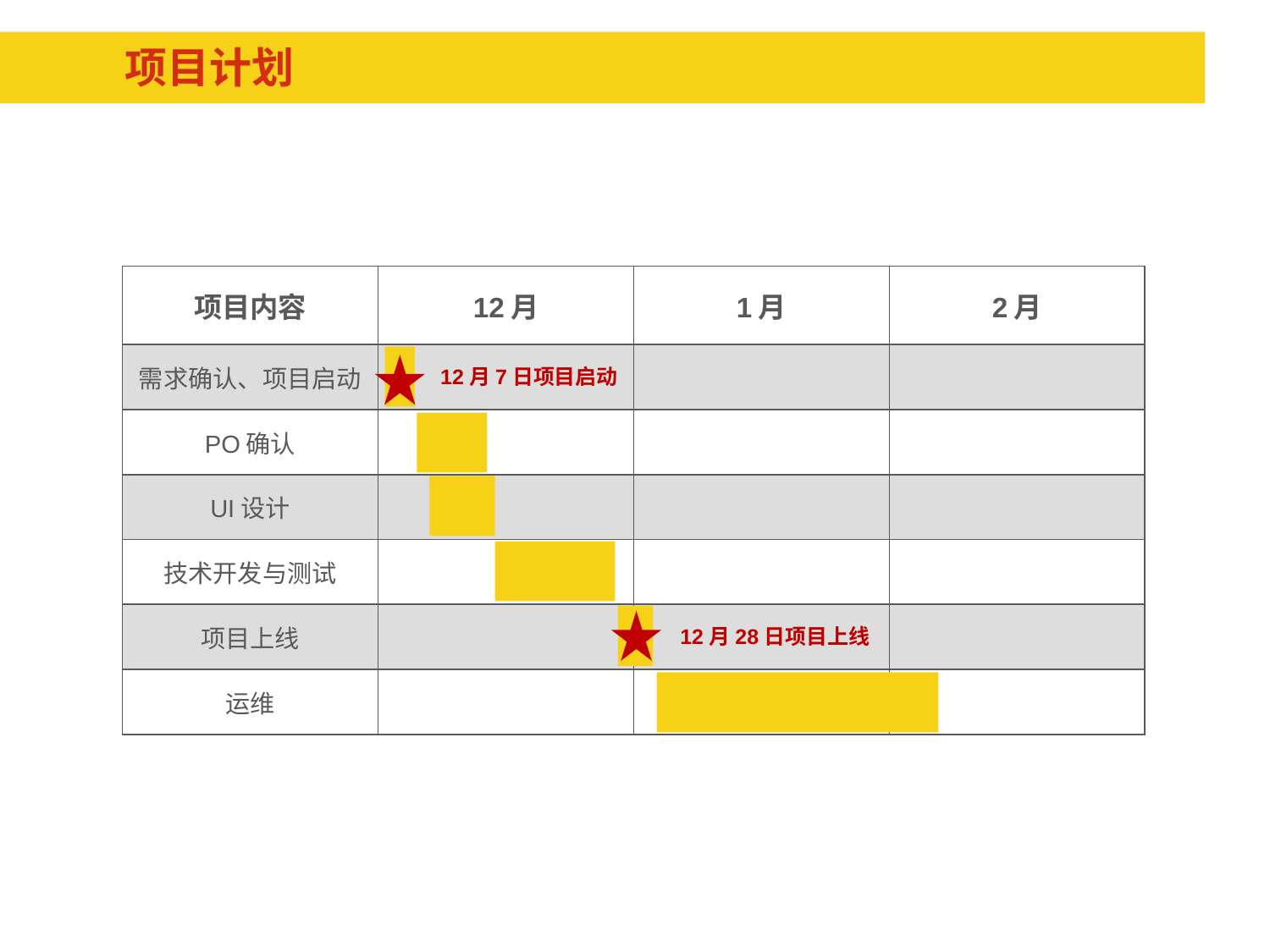

# 项目计划
| 项目内容 | 12月 | 1月 | 2月 |
| --- | --- | --- | --- |
| 需求确认、项目启动 |  |  |  |
| PO确认 |  |  |  |
| UI设计 |  |  |  |
| 技术开发与测试 |  |  |  |
| 项目上线 |  |  |  |
| 运维 |  |  |  |

12月7日项目启动

12月28日项目上线